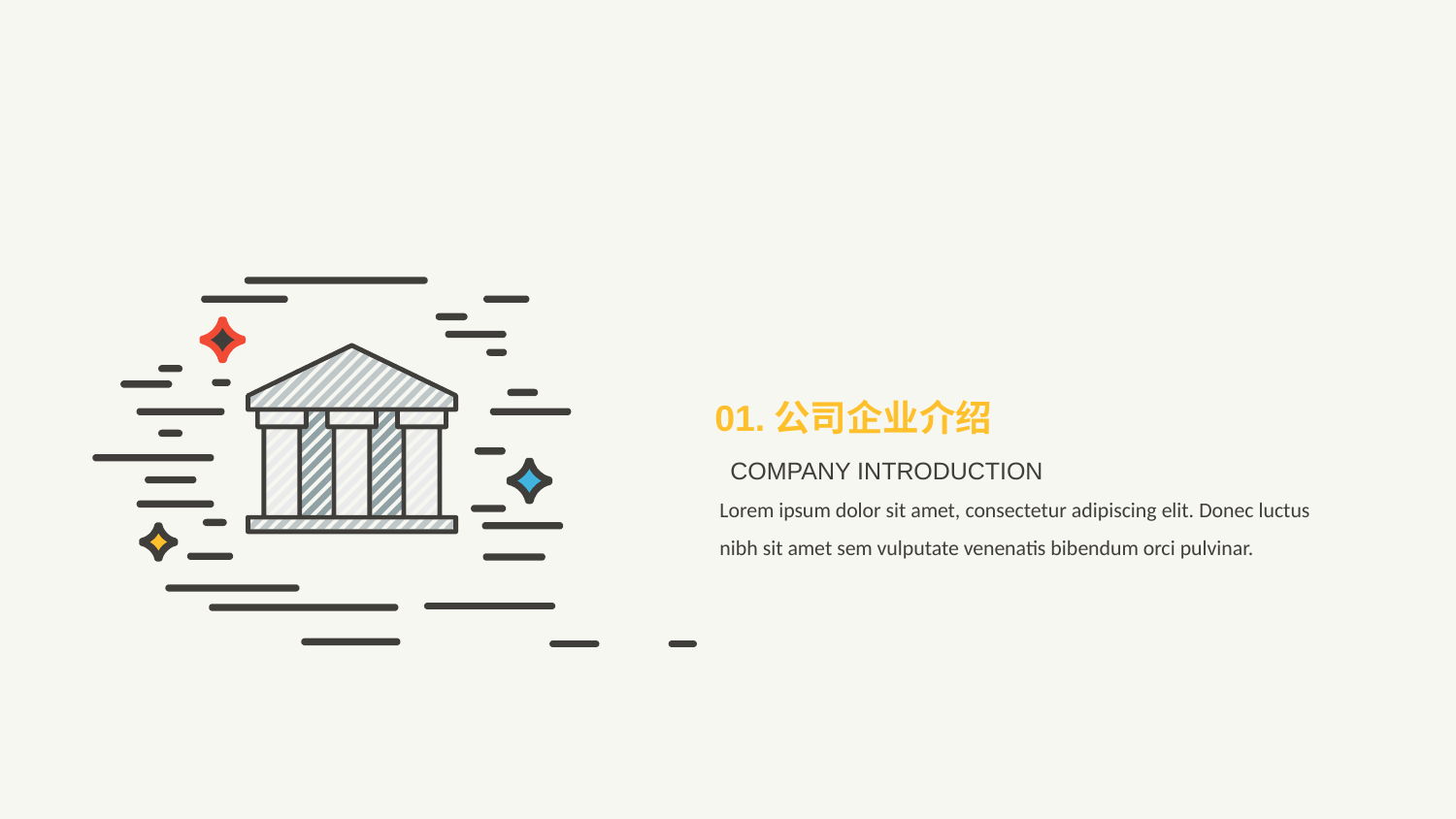

01.公司企业介绍

COMPANY INTRODUCTION

Lorem ipsum dolor sit amet, consectetur adipiscing elit. Donec luctus nibh sit amet sem vulputate venenatis bibendum orci pulvinar.